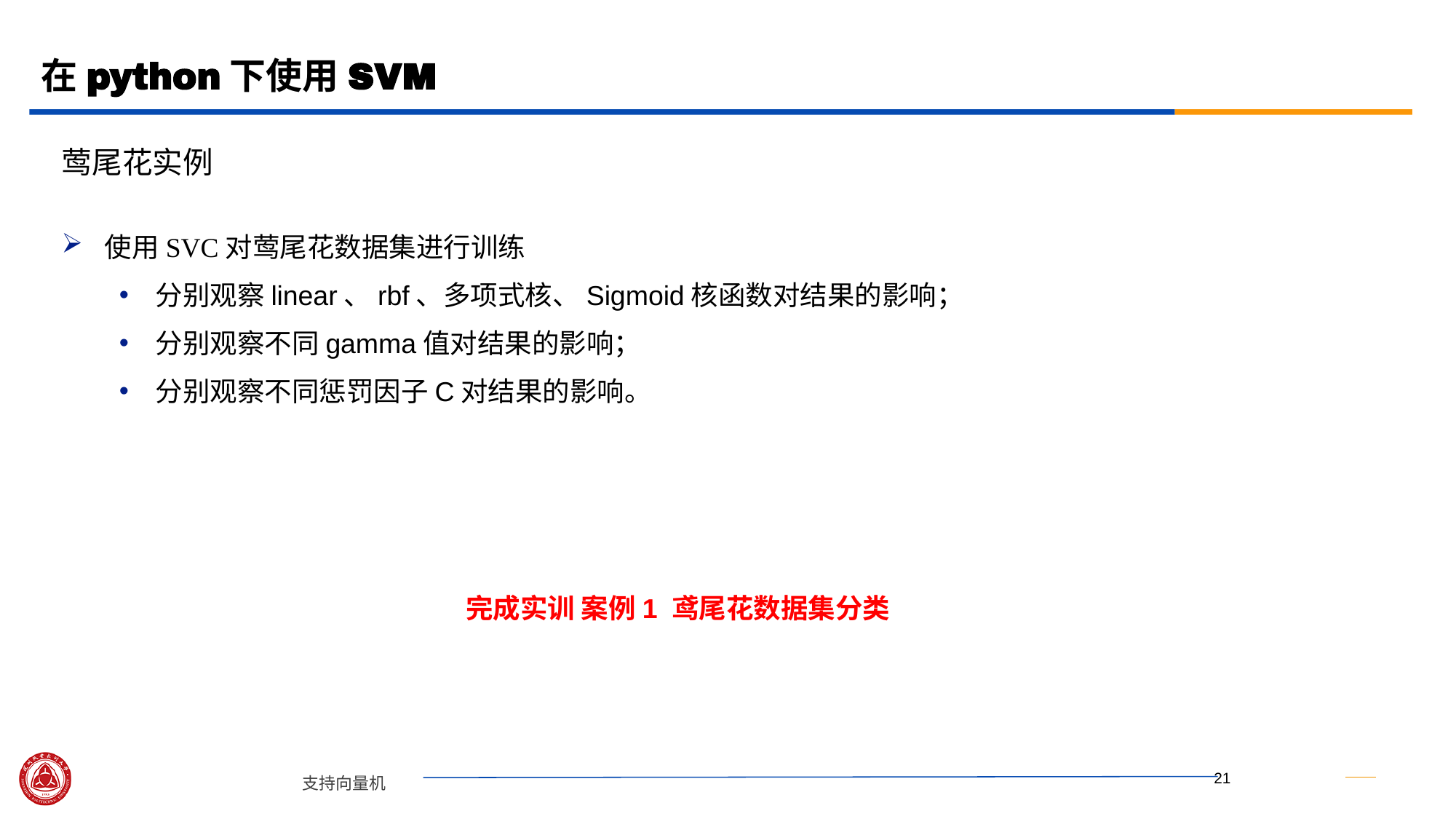

# 在python下使用SVM
莺尾花实例
使用SVC对莺尾花数据集进行训练
分别观察linear、rbf、多项式核、Sigmoid核函数对结果的影响；
分别观察不同gamma值对结果的影响；
分别观察不同惩罚因子C对结果的影响。
完成实训 案例1 鸢尾花数据集分类